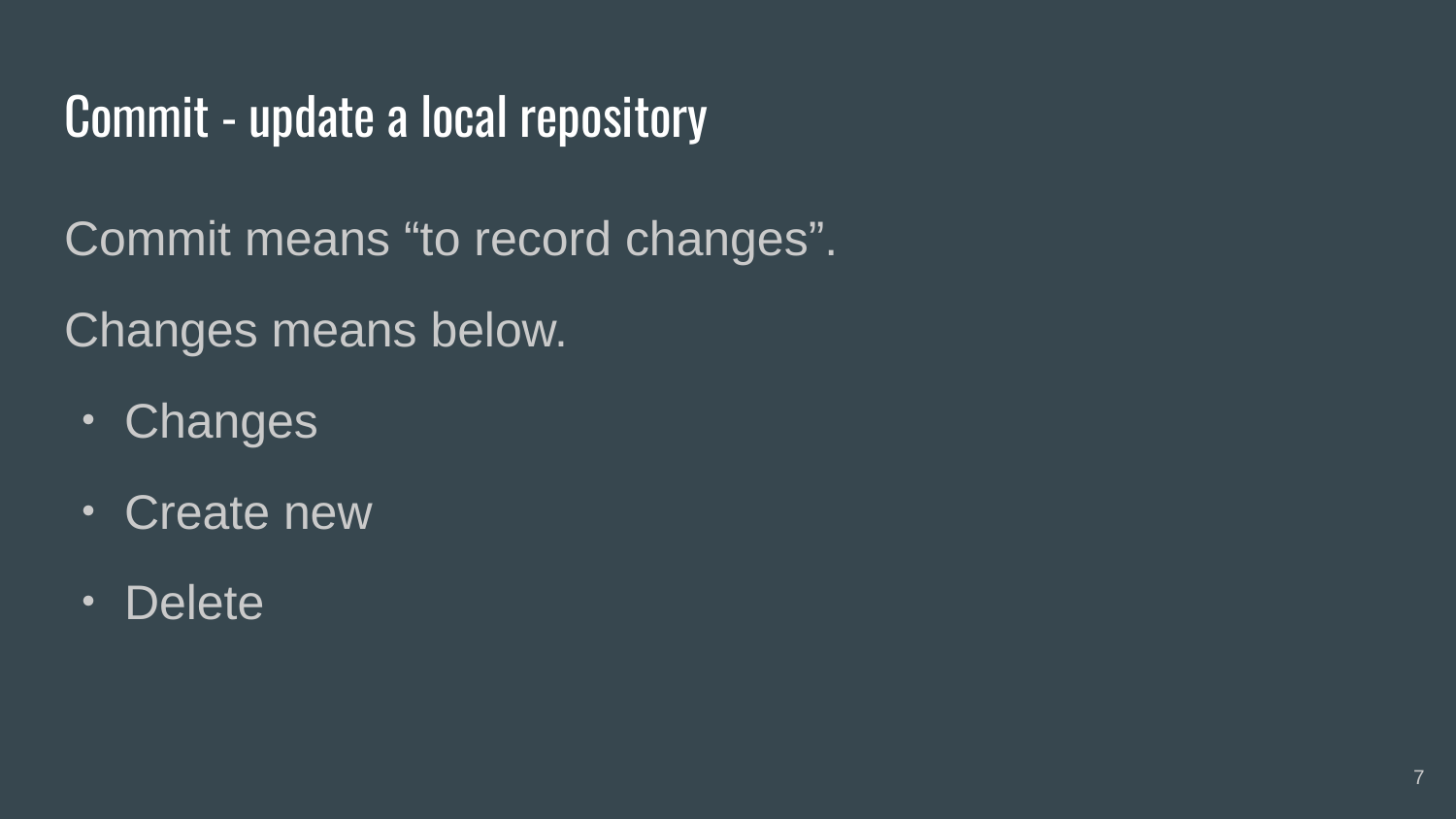

# Commit - update a local repository
Commit means “to record changes”.
Changes means below.
・Changes
・Create new
・Delete
7